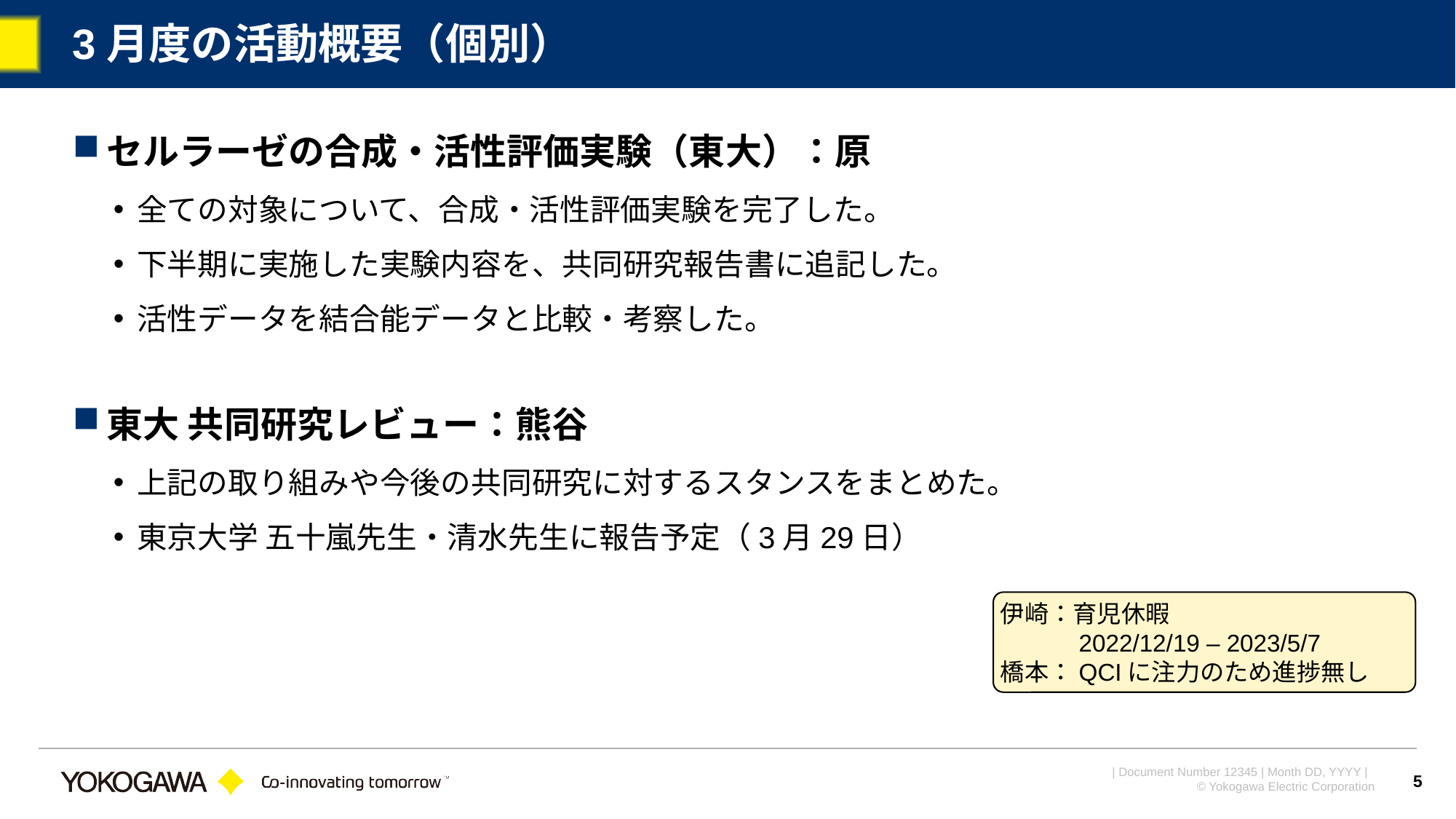

# 3月度の活動概要（個別）
セルラーゼの合成・活性評価実験（東大）：原
全ての対象について、合成・活性評価実験を完了した。
下半期に実施した実験内容を、共同研究報告書に追記した。
活性データを結合能データと比較・考察した。

東大 共同研究レビュー：熊谷
上記の取り組みや今後の共同研究に対するスタンスをまとめた。
東京大学 五十嵐先生・清水先生に報告予定（3月29日）

伊崎：育児休暇
　　　2022/12/19 – 2023/5/7
橋本：QCIに注力のため進捗無し
5